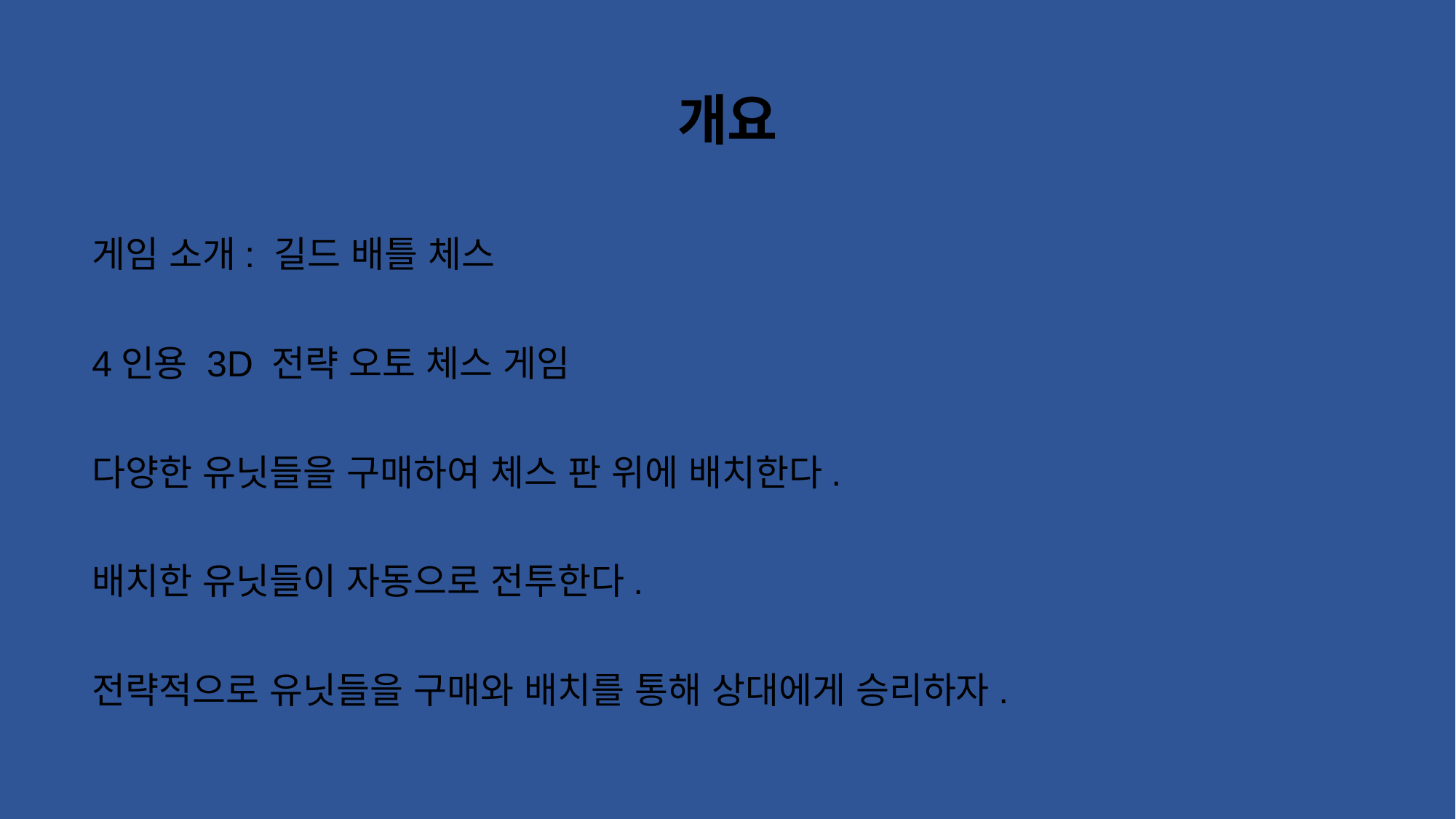

# 개요

게임 소개: 길드 배틀 체스

4인용 3D 전략 오토 체스 게임

다양한 유닛들을 구매하여 체스 판 위에 배치한다.

배치한 유닛들이 자동으로 전투한다.

전략적으로 유닛들을 구매와 배치를 통해 상대에게 승리하자.